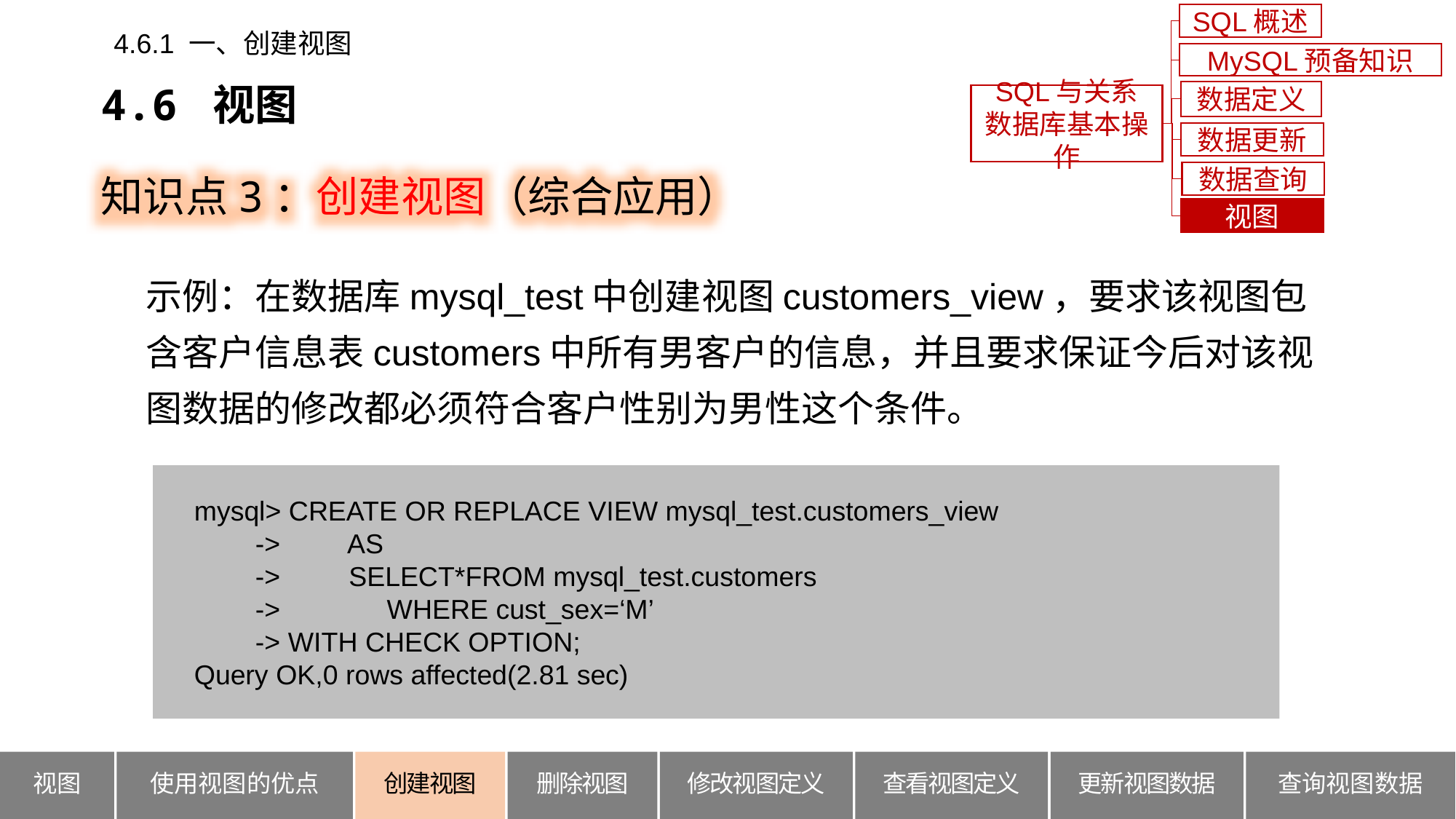

SQL概述
4.6.1 一、创建视图
MySQL预备知识
4.6 视图
数据定义
SQL与关系数据库基本操作
数据更新
知识点3：创建视图（综合应用）
数据查询
视图
示例：在数据库mysql_test中创建视图customers_view，要求该视图包含客户信息表customers中所有男客户的信息，并且要求保证今后对该视图数据的修改都必须符合客户性别为男性这个条件。
    mysql> CREATE OR REPLACE VIEW mysql_test.customers_view
            ->         AS
            ->         SELECT*FROM mysql_test.customers
            ->              WHERE cust_sex=‘M’
            -> WITH CHECK OPTION;
    Query OK,0 rows affected(2.81 sec)
使用视图的优点
查询视图数据
视图
创建视图
删除视图
修改视图定义
查看视图定义
更新视图数据